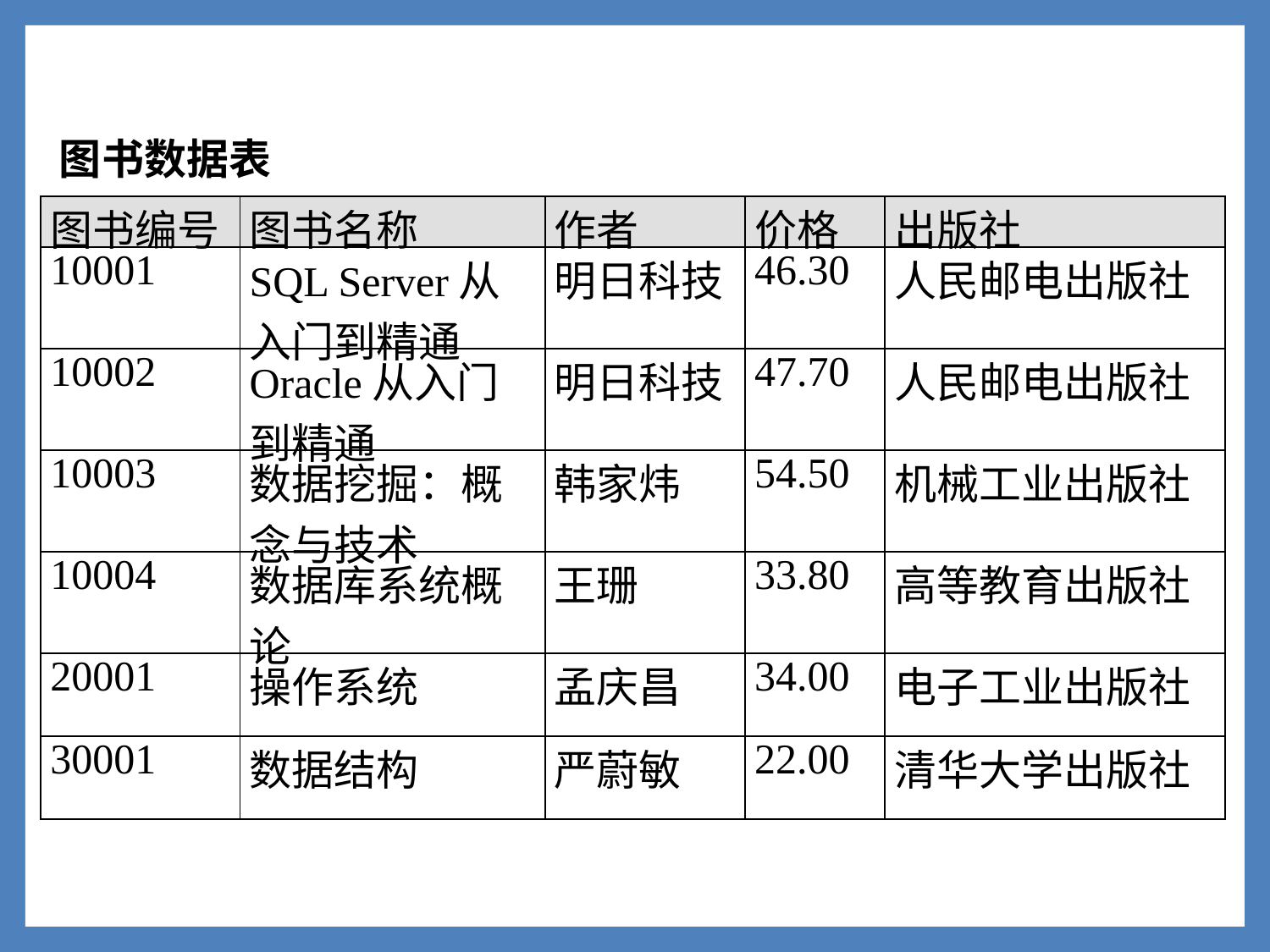

图书数据表
| 图书编号 | 图书名称 | 作者 | 价格 | 出版社 |
| --- | --- | --- | --- | --- |
| 10001 | SQL Server从入门到精通 | 明日科技 | 46.30 | 人民邮电出版社 |
| 10002 | Oracle从入门到精通 | 明日科技 | 47.70 | 人民邮电出版社 |
| 10003 | 数据挖掘：概念与技术 | 韩家炜 | 54.50 | 机械工业出版社 |
| 10004 | 数据库系统概论 | 王珊 | 33.80 | 高等教育出版社 |
| 20001 | 操作系统 | 孟庆昌 | 34.00 | 电子工业出版社 |
| 30001 | 数据结构 | 严蔚敏 | 22.00 | 清华大学出版社 |
1